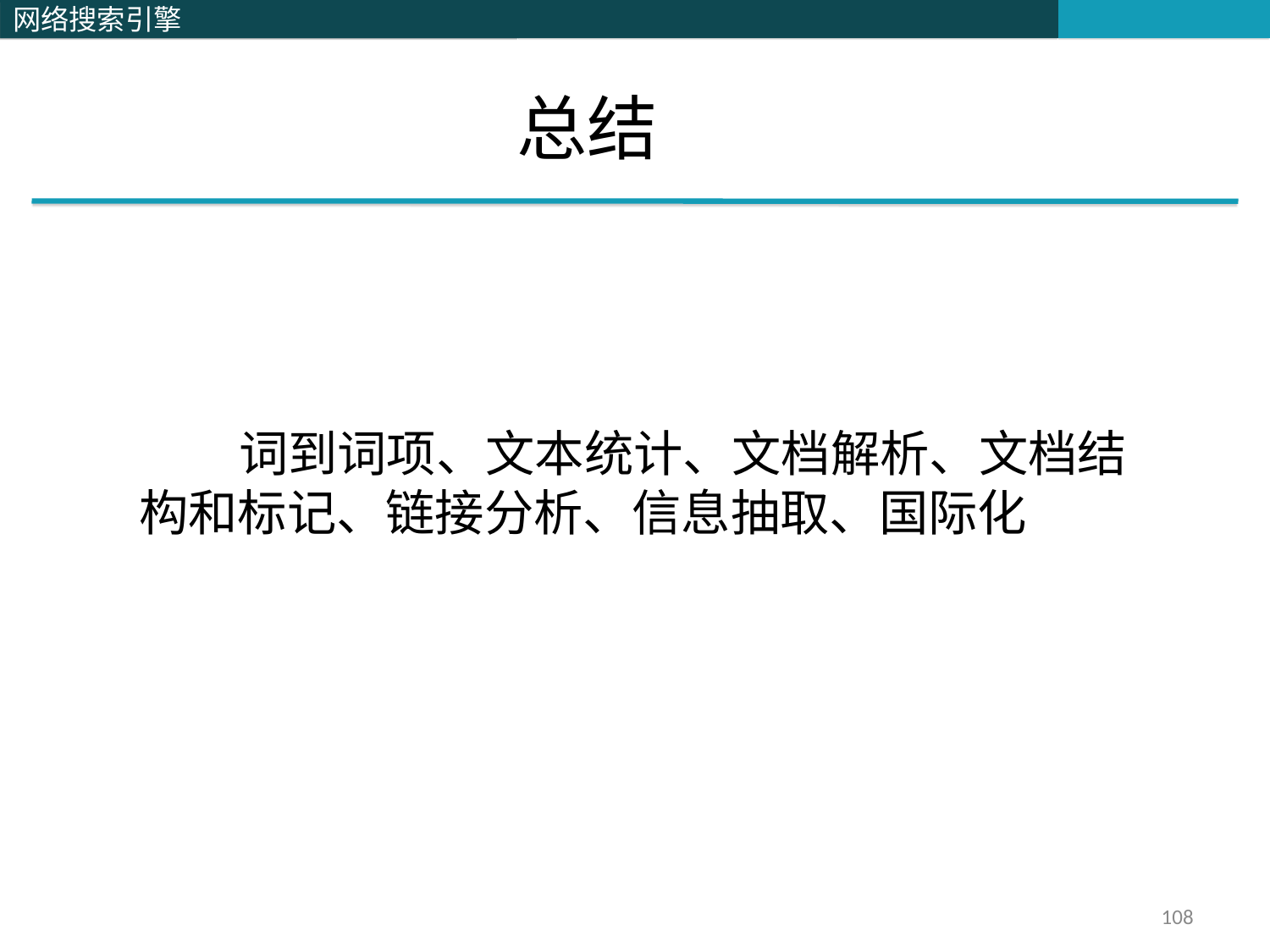

# 总结
        词到词项、文本统计、文档解析、文档结构和标记、链接分析、信息抽取、国际化
108